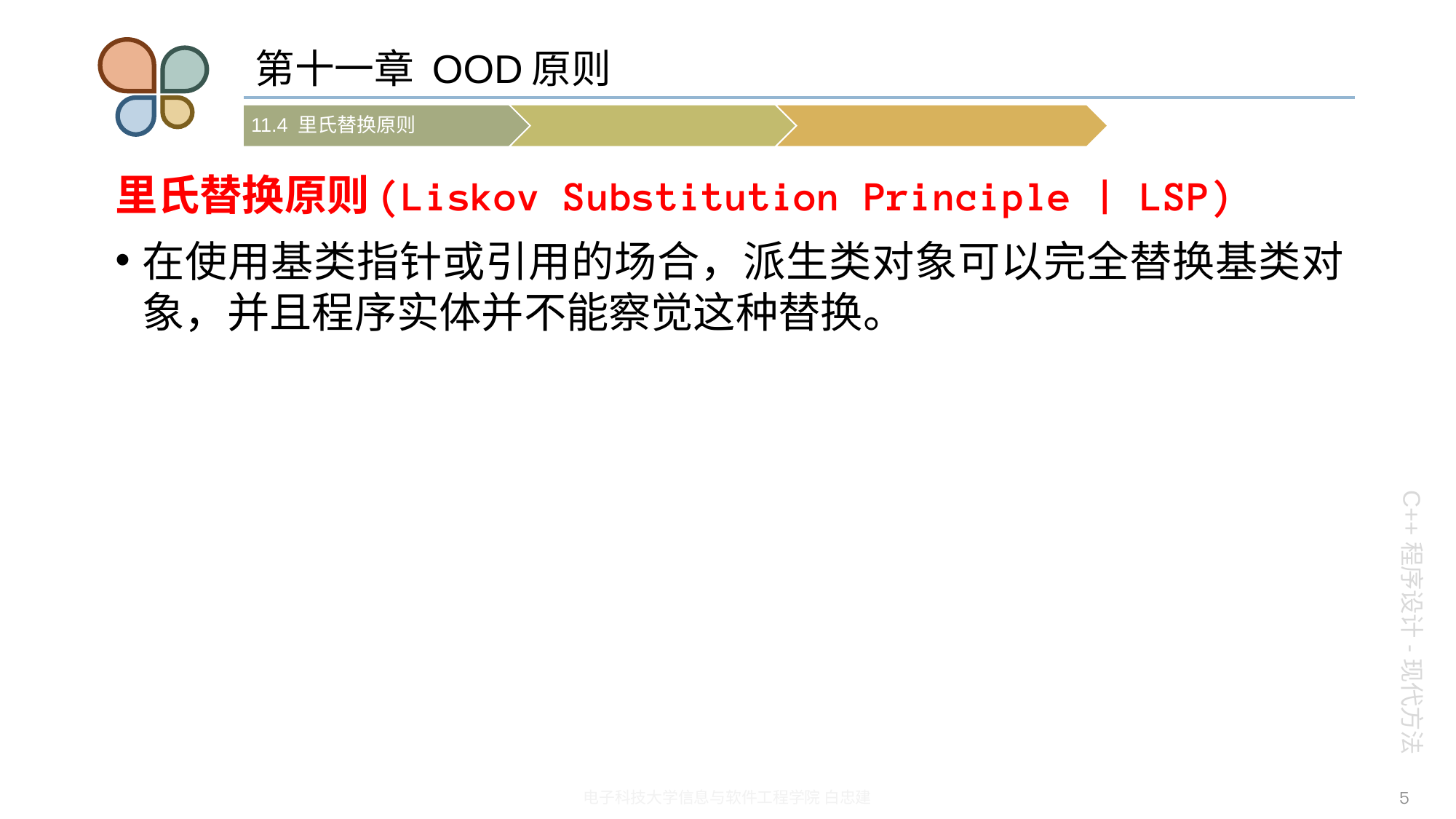

# 第十一章 OOD原则
11.4 里氏替换原则

里氏替换原则(Liskov Substitution Principle | LSP)
在使用基类指针或引用的场合，派生类对象可以完全替换基类对象，并且程序实体并不能察觉这种替换。
5